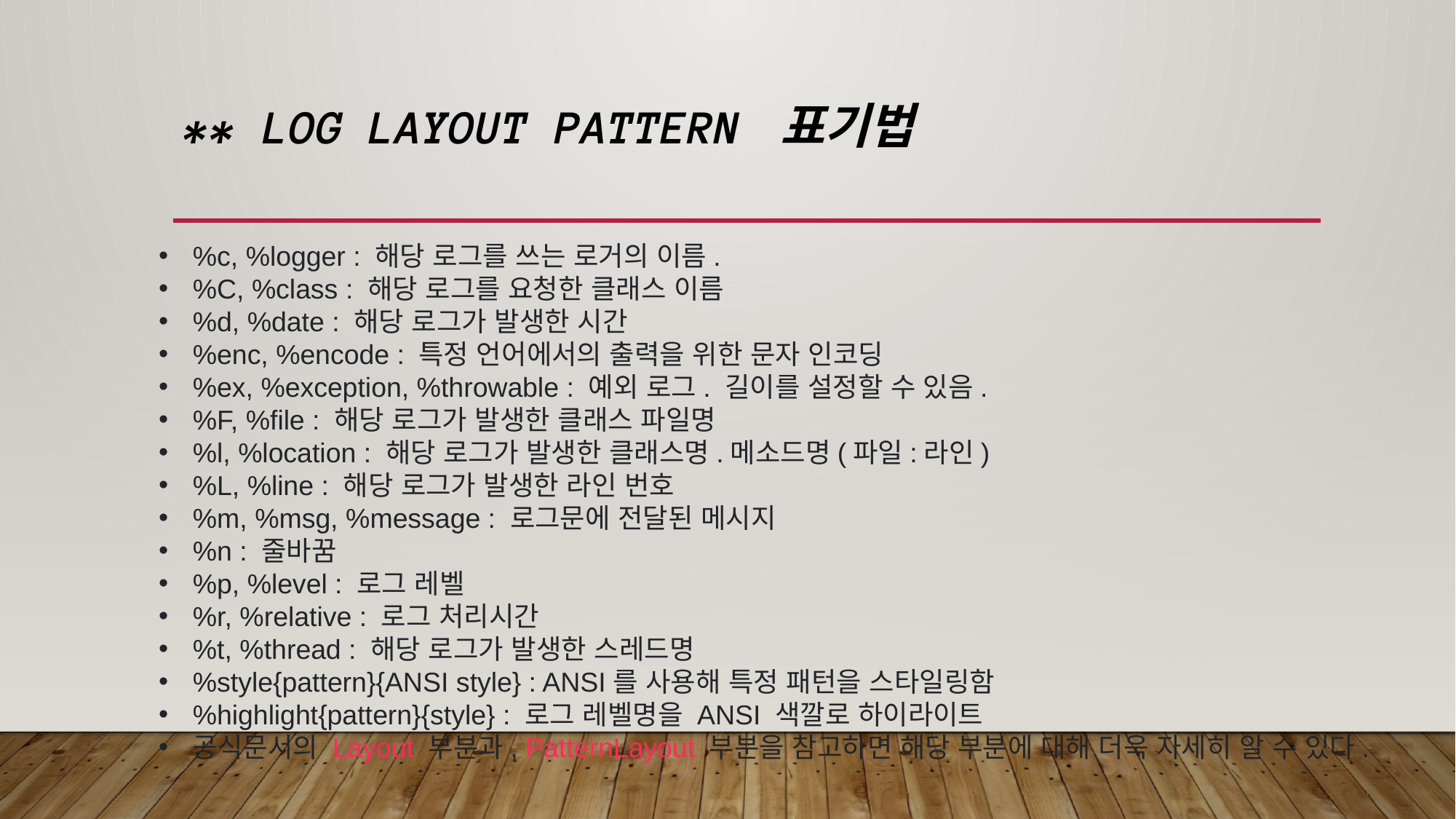

# ** Log layout Pattern 표기법
%c, %logger : 해당 로그를 쓰는 로거의 이름.
%C, %class : 해당 로그를 요청한 클래스 이름
%d, %date : 해당 로그가 발생한 시간
%enc, %encode : 특정 언어에서의 출력을 위한 문자 인코딩
%ex, %exception, %throwable : 예외 로그. 길이를 설정할 수 있음.
%F, %file : 해당 로그가 발생한 클래스 파일명
%l, %location : 해당 로그가 발생한 클래스명.메소드명(파일:라인)
%L, %line : 해당 로그가 발생한 라인 번호
%m, %msg, %message : 로그문에 전달된 메시지
%n : 줄바꿈
%p, %level : 로그 레벨
%r, %relative : 로그 처리시간
%t, %thread : 해당 로그가 발생한 스레드명
%style{pattern}{ANSI style} : ANSI를 사용해 특정 패턴을 스타일링함
%highlight{pattern}{style} : 로그 레벨명을 ANSI 색깔로 하이라이트
공식문서의 Layout 부분과, PatternLayout 부분을 참고하면 해당 부분에 대해 더욱 자세히 알 수 있다.